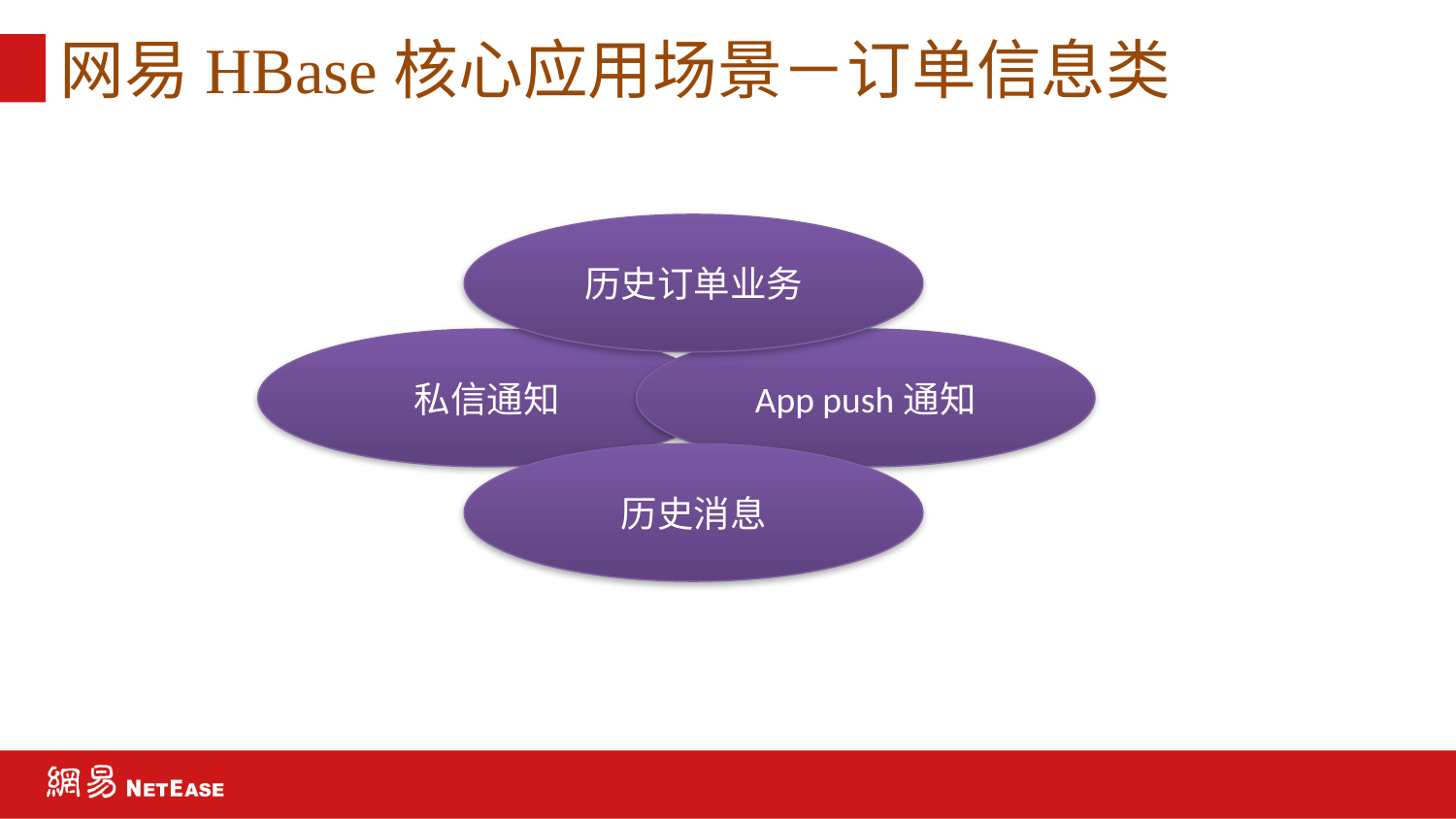

# 网易HBase核心应用场景－订单信息类
历史订单业务
私信通知
App push通知
历史消息